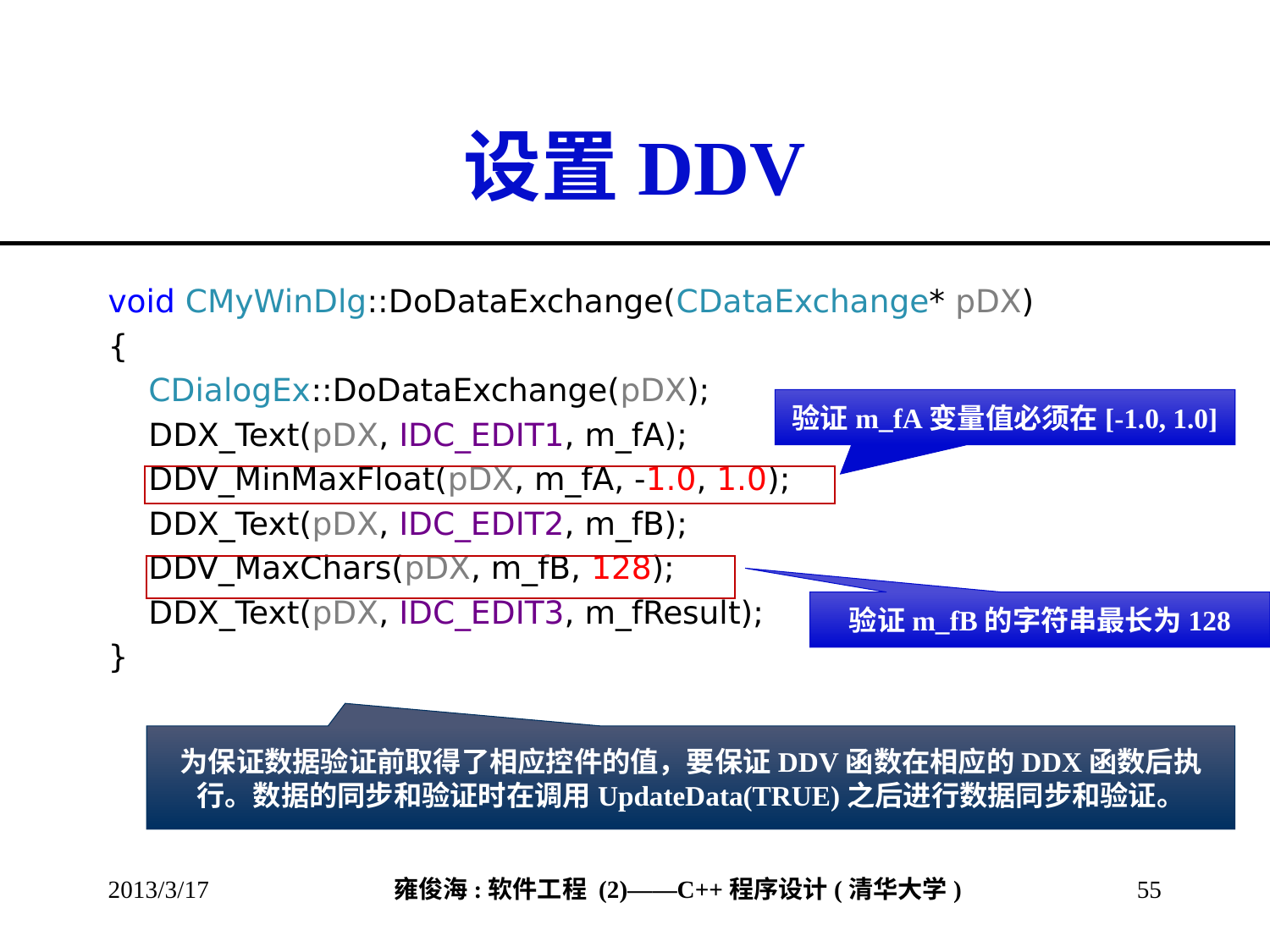

# 设置DDV
void CMyWinDlg::DoDataExchange(CDataExchange* pDX)
{
    CDialogEx::DoDataExchange(pDX);
    DDX_Text(pDX, IDC_EDIT1, m_fA);
    DDV_MinMaxFloat(pDX, m_fA, -1.0, 1.0);
    DDX_Text(pDX, IDC_EDIT2, m_fB);
    DDV_MaxChars(pDX, m_fB, 128);
    DDX_Text(pDX, IDC_EDIT3, m_fResult);
}
验证m_fA变量值必须在[-1.0, 1.0]

验证m_fB的字符串最长为128
为保证数据验证前取得了相应控件的值，要保证DDV函数在相应的DDX函数后执行。数据的同步和验证时在调用UpdateData(TRUE)之后进行数据同步和验证。
2013/3/17
55